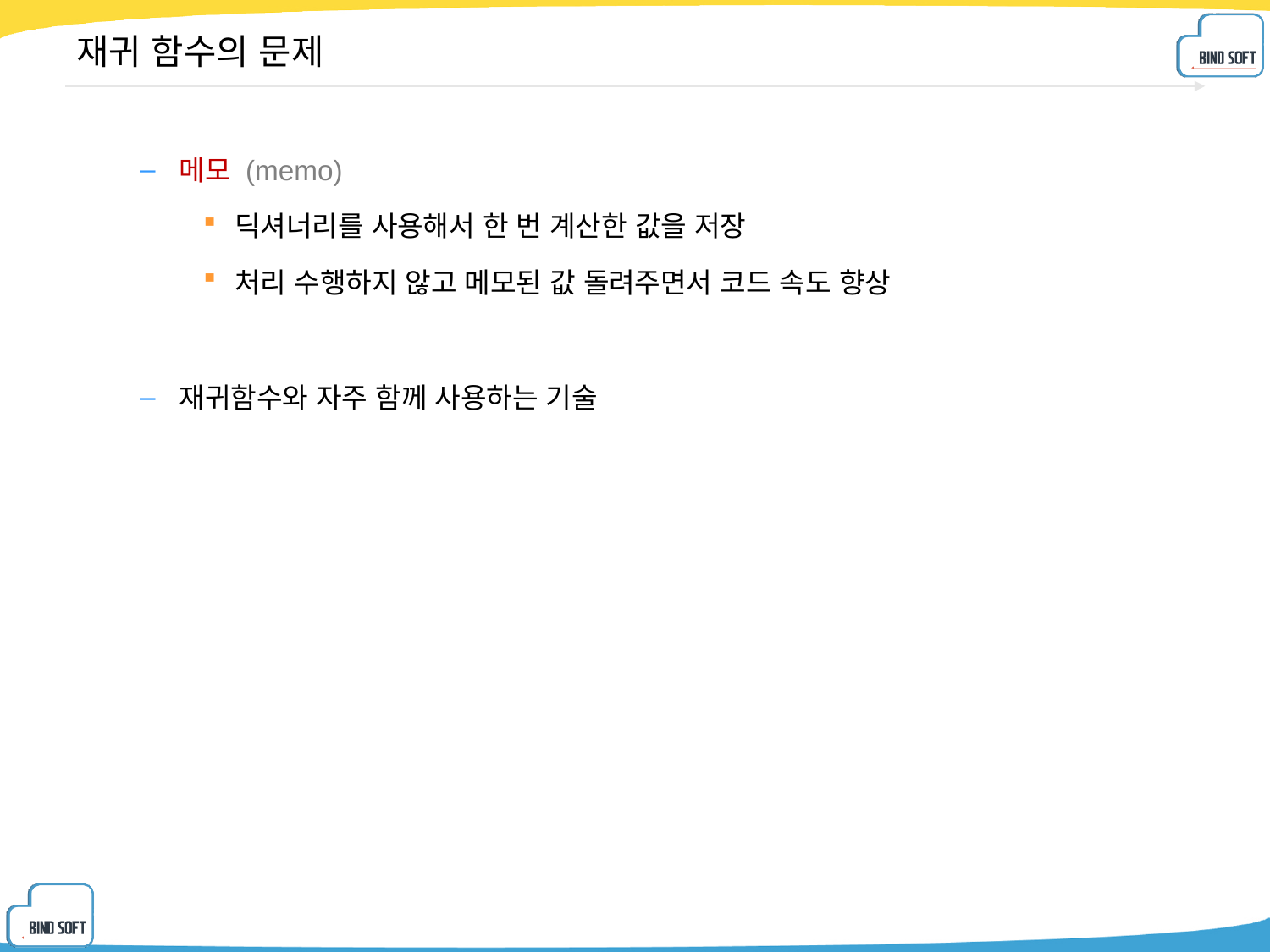

# 재귀 함수의 문제
메모 (memo)
딕셔너리를 사용해서 한 번 계산한 값을 저장
처리 수행하지 않고 메모된 값 돌려주면서 코드 속도 향상

재귀함수와 자주 함께 사용하는 기술